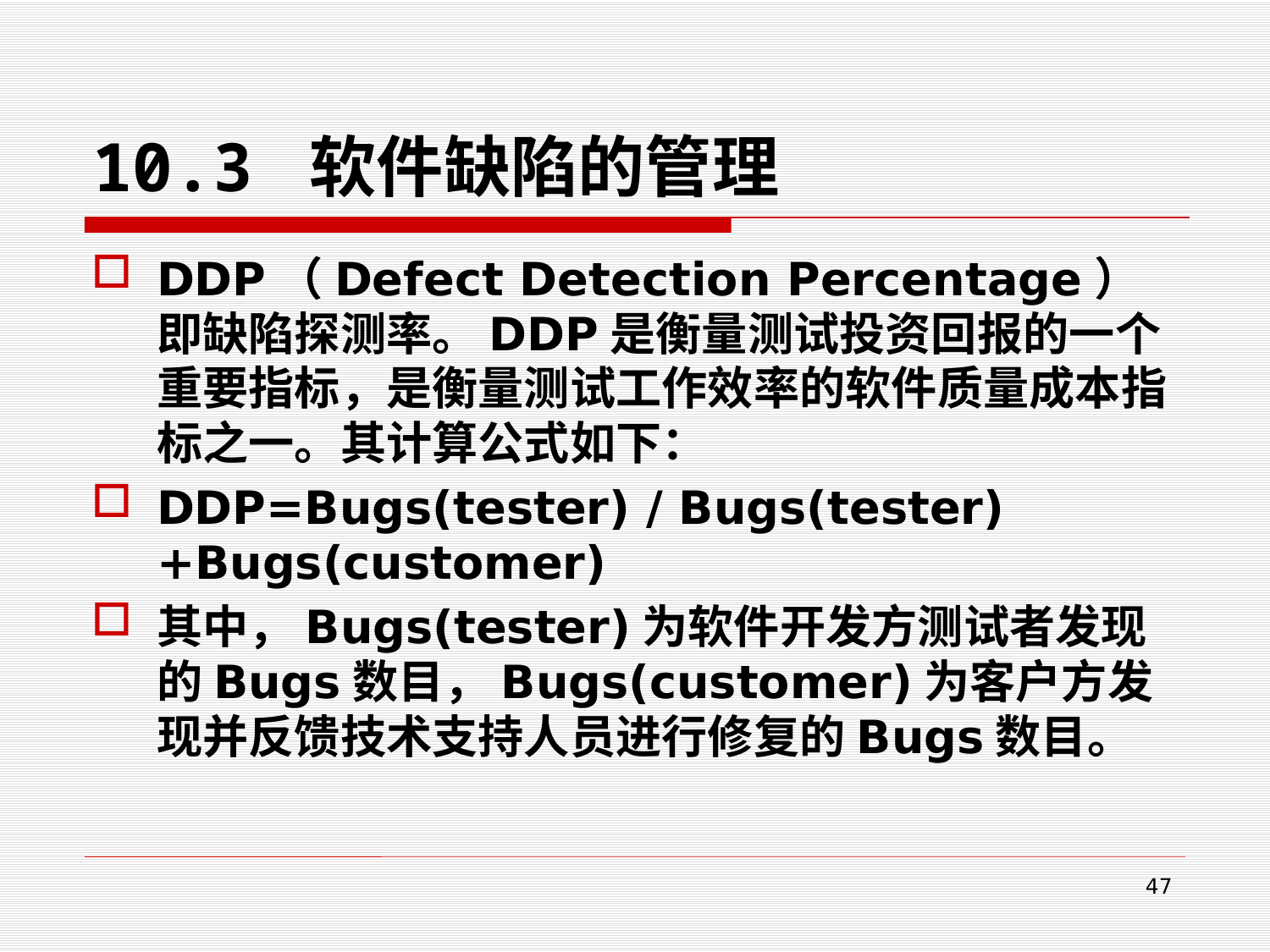

# 10.3 软件缺陷的管理
DDP（Defect Detection Percentage）即缺陷探测率。DDP是衡量测试投资回报的一个重要指标，是衡量测试工作效率的软件质量成本指标之一。其计算公式如下：
DDP=Bugs(tester) / Bugs(tester)+Bugs(customer)
其中，Bugs(tester)为软件开发方测试者发现的Bugs数目，Bugs(customer)为客户方发现并反馈技术支持人员进行修复的Bugs数目。

47